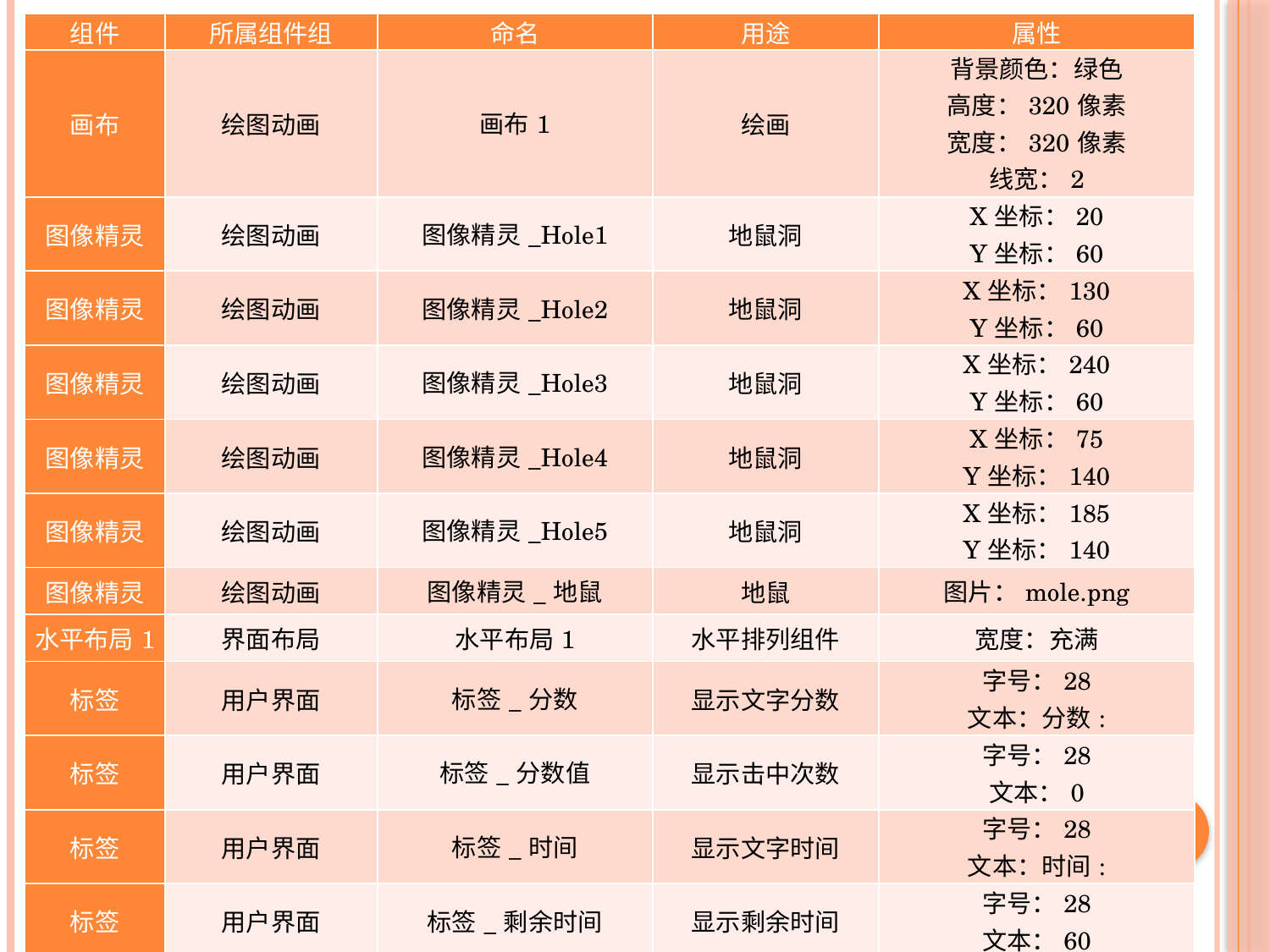

| 组件 | 所属组件组 | 命名 | 用途 | 属性 |
| --- | --- | --- | --- | --- |
| 画布 | 绘图动画 | 画布1 | 绘画 | 背景颜色：绿色 高度：320像素 宽度：320像素 线宽：2 |
| 图像精灵 | 绘图动画 | 图像精灵\_Hole1 | 地鼠洞 | X坐标：20 Y坐标：60 |
| 图像精灵 | 绘图动画 | 图像精灵\_Hole2 | 地鼠洞 | X坐标：130 Y坐标：60 |
| 图像精灵 | 绘图动画 | 图像精灵\_Hole3 | 地鼠洞 | X坐标：240 Y坐标：60 |
| 图像精灵 | 绘图动画 | 图像精灵\_Hole4 | 地鼠洞 | X坐标：75 Y坐标：140 |
| 图像精灵 | 绘图动画 | 图像精灵\_Hole5 | 地鼠洞 | X坐标：185 Y坐标：140 |
| 图像精灵 | 绘图动画 | 图像精灵\_地鼠 | 地鼠 | 图片：mole.png |
| 水平布局1 | 界面布局 | 水平布局1 | 水平排列组件 | 宽度：充满 |
| 标签 | 用户界面 | 标签\_分数 | 显示文字分数 | 字号：28 文本：分数: |
| 标签 | 用户界面 | 标签\_分数值 | 显示击中次数 | 字号：28 文本：0 |
| 标签 | 用户界面 | 标签\_时间 | 显示文字时间 | 字号：28 文本：时间: |
| 标签 | 用户界面 | 标签\_剩余时间 | 显示剩余时间 | 字号：28 文本：60 |
| 按钮 | 用户界面 | 按钮\_重新开始 | 重新开始游戏 | 文本：重新开始 |
| 计时器 | 传感器 | 计时器1 | 控制地鼠的移动频率 | 计时间隔：1000 |
| 音效 | 多媒体 | 音效\_地鼠叫 | 当地鼠被击中时叫声 | 源文件：meow.mp3 或者rat.mp3 |